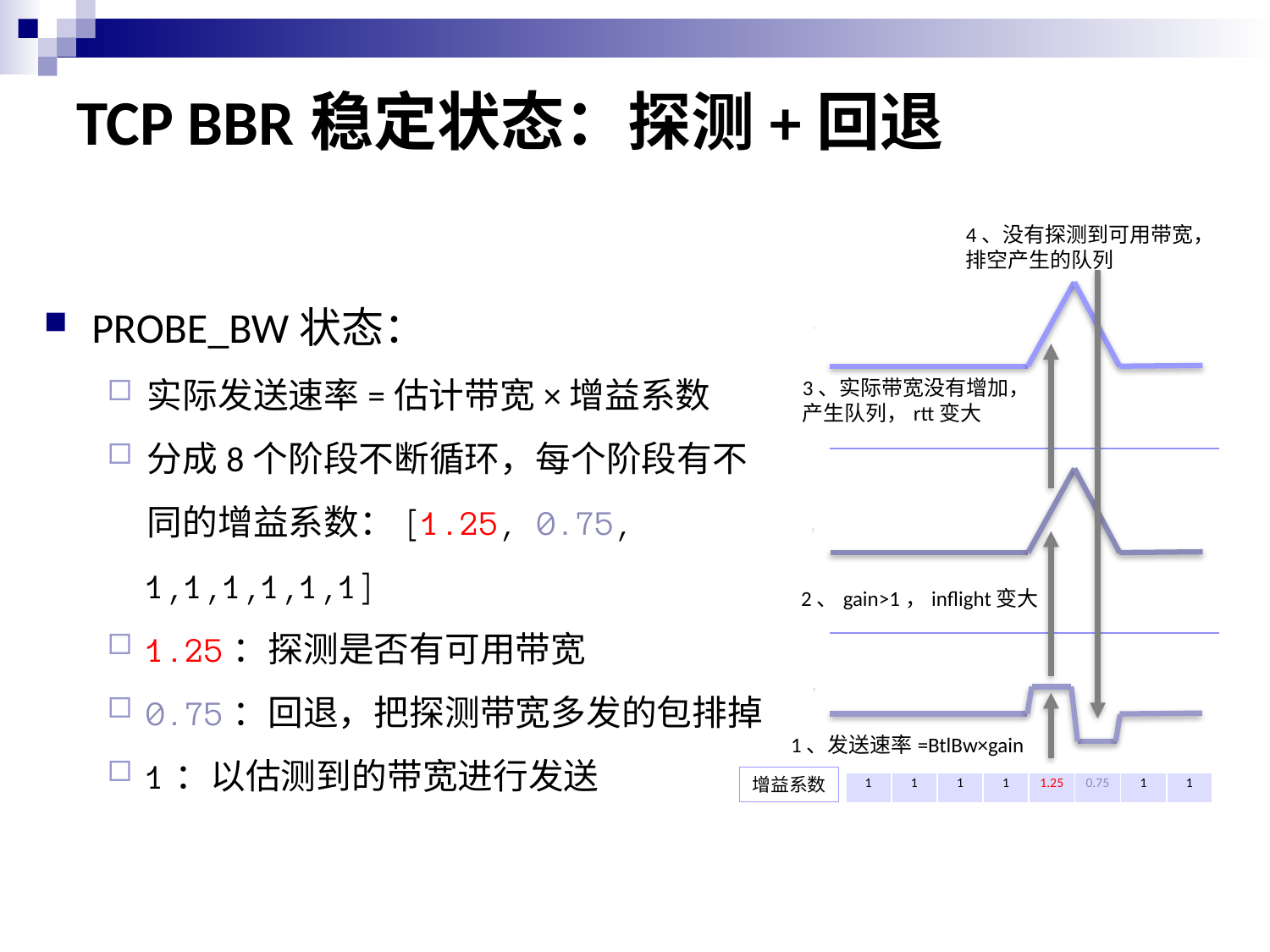

# TCP BBR稳定状态：探测+回退
4、没有探测到可用带宽，排空产生的队列
PROBE_BW状态：
实际发送速率=估计带宽×增益系数
分成8个阶段不断循环，每个阶段有不同的增益系数：[1.25, 0.75, 1,1,1,1,1,1]
1.25：探测是否有可用带宽
0.75：回退，把探测带宽多发的包排掉
1：以估测到的带宽进行发送
RTT
3、实际带宽没有增加，产生队列，rtt变大
inflight
2、gain>1，inflight变大
速率
1、发送速率=BtlBw×gain
增益系数
| 1 | 1 | 1 | 1 | 1.25 | 0.75 | 1 | 1 |
| --- | --- | --- | --- | --- | --- | --- | --- |
35